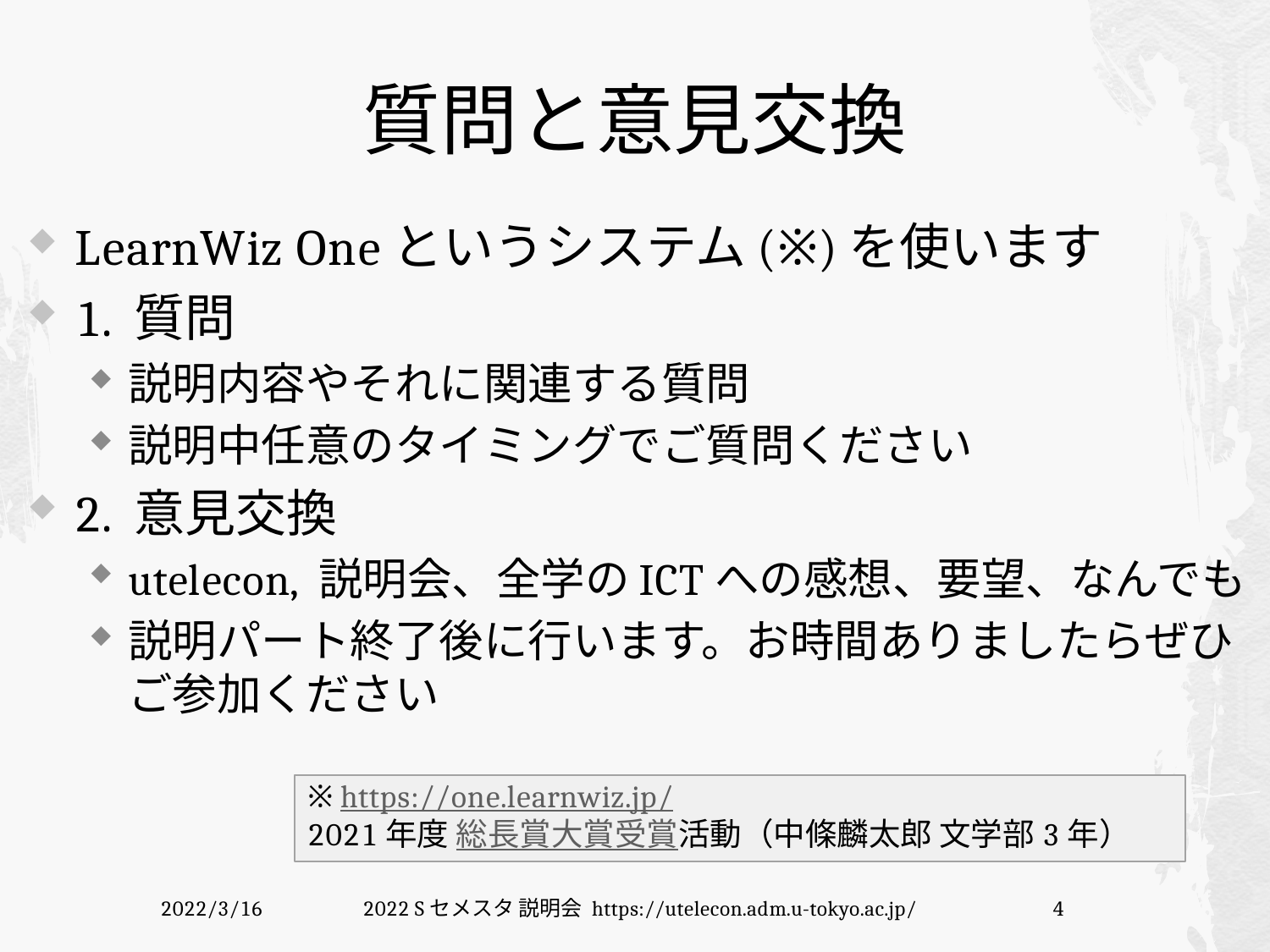

# 質問と意見交換
LearnWiz Oneというシステム(※)を使います
1. 質問
説明内容やそれに関連する質問
説明中任意のタイミングでご質問ください
2. 意見交換
utelecon, 説明会、全学のICTへの感想、要望、なんでも
説明パート終了後に行います。お時間ありましたらぜひご参加ください
※ https://one.learnwiz.jp/
2021年度 総長賞大賞受賞活動（中條麟太郎 文学部3年）
2022/3/16
2022 Sセメスタ 説明会 https://utelecon.adm.u-tokyo.ac.jp/
4